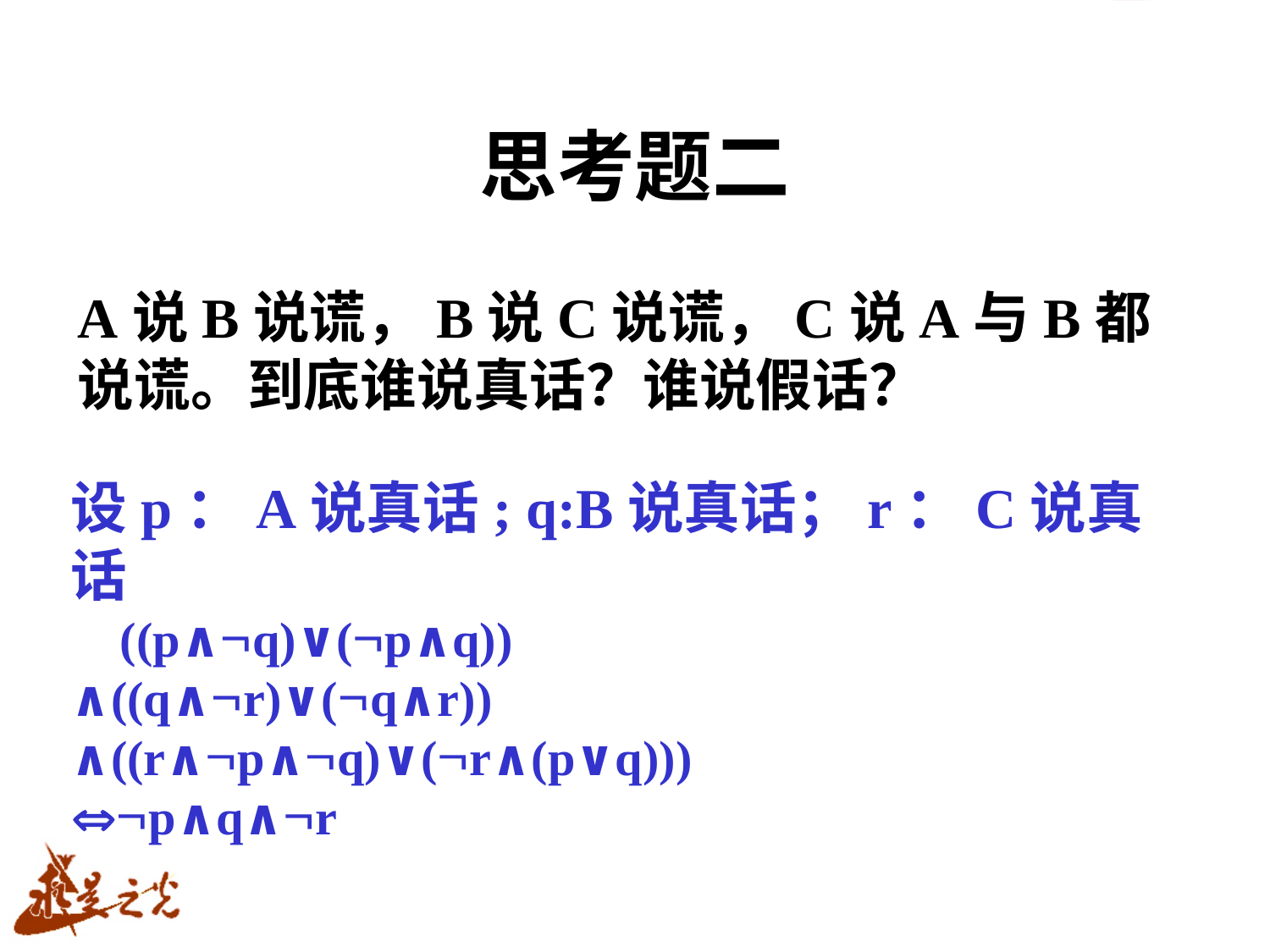

# 思考题二
A说B说谎，B说C说谎，C说A与B都说谎。到底谁说真话？谁说假话？

设p：A说真话; q:B说真话；r：C说真话
    ((p∧¬q)∨(¬p∧q))
∧((q∧¬r)∨(¬q∧r))
∧((r∧¬p∧¬q)∨(¬r∧(p∨q)))
⇔¬p∧q∧¬r
29